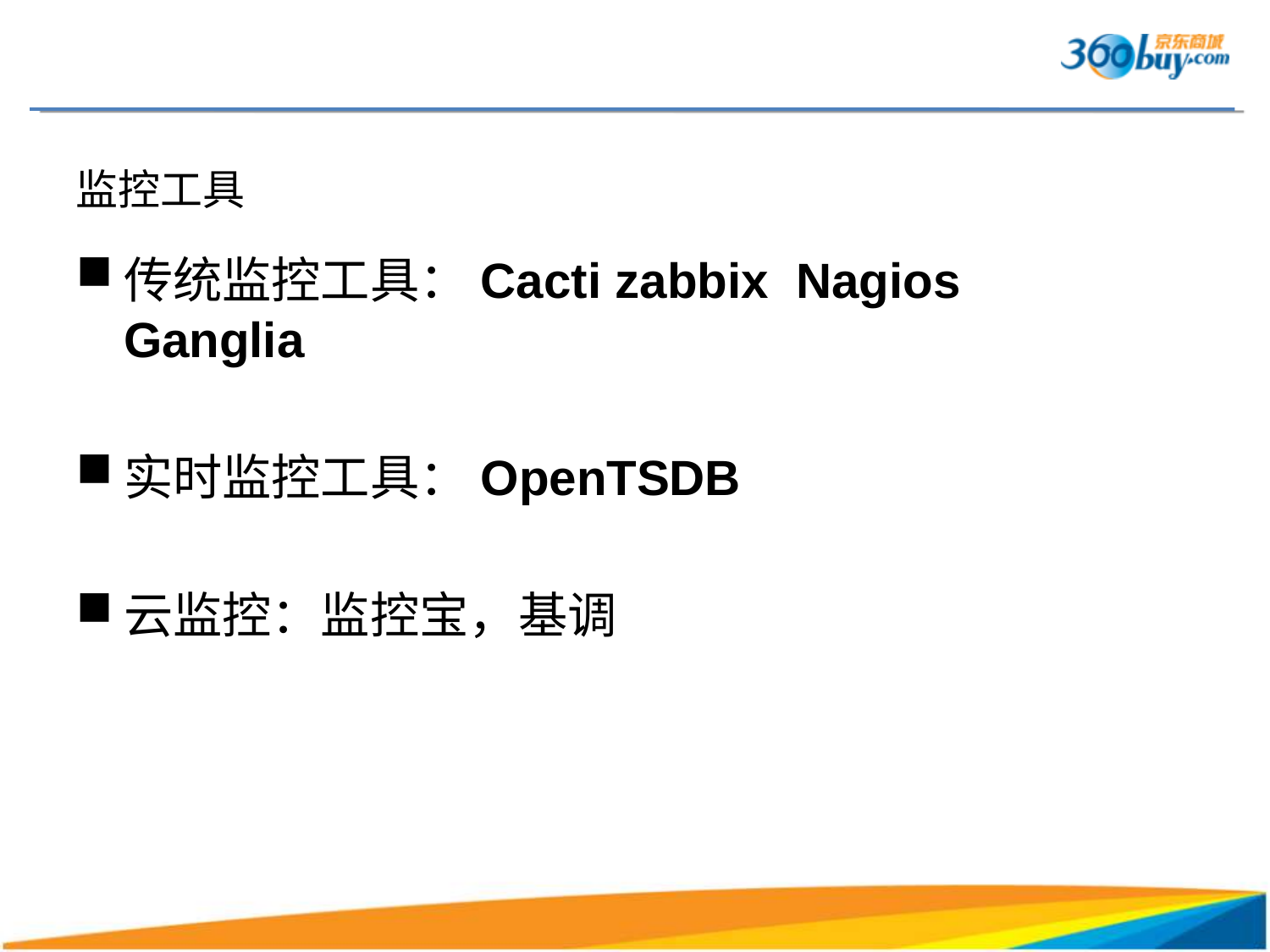

监控工具
传统监控工具：Cacti zabbix  Nagios  Ganglia

实时监控工具：OpenTSDB

云监控：监控宝，基调